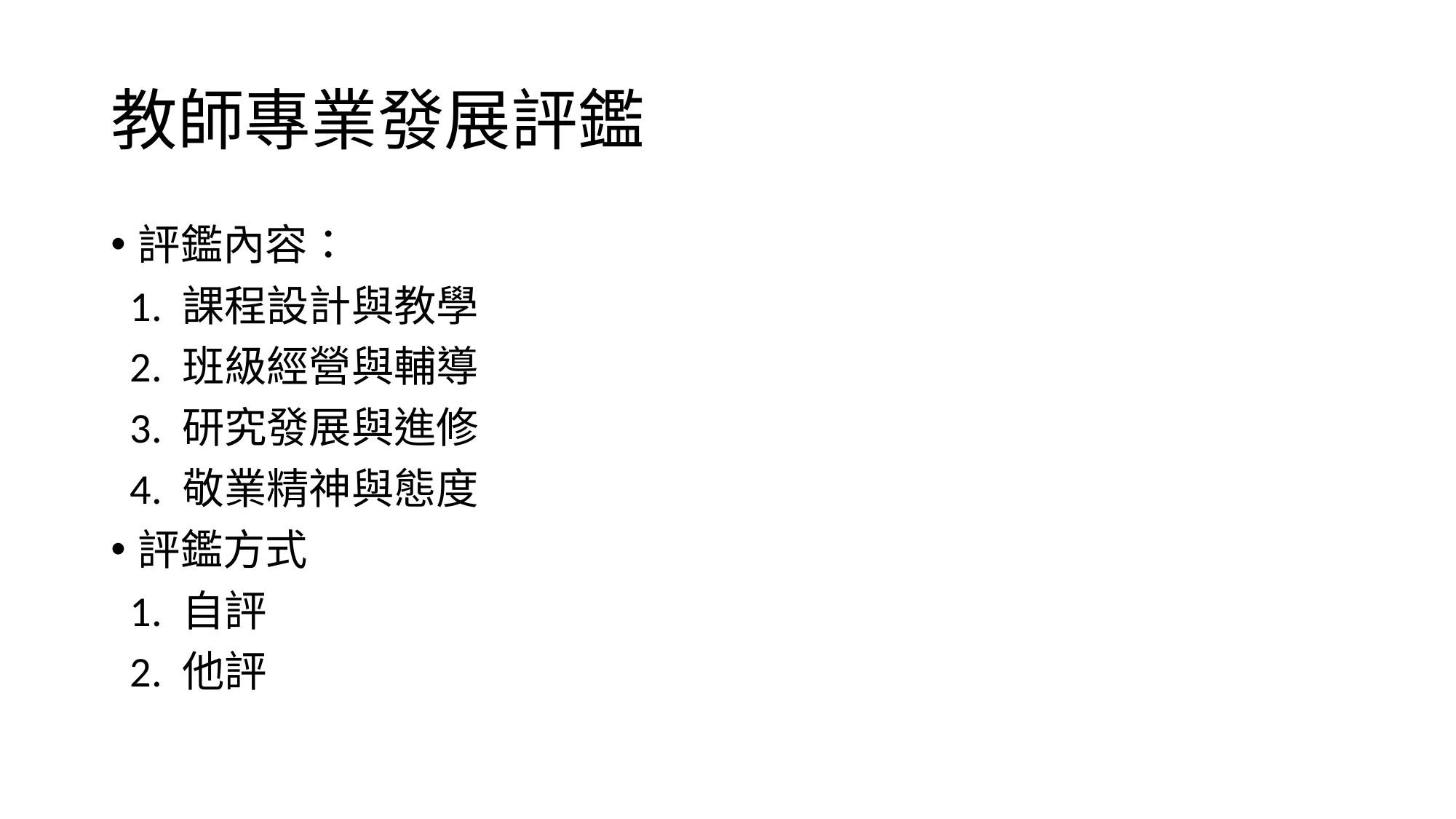

# 教師專業發展評鑑
評鑑內容：
  1. 課程設計與教學
  2. 班級經營與輔導
  3. 研究發展與進修
  4. 敬業精神與態度
評鑑方式
  1. 自評
  2. 他評